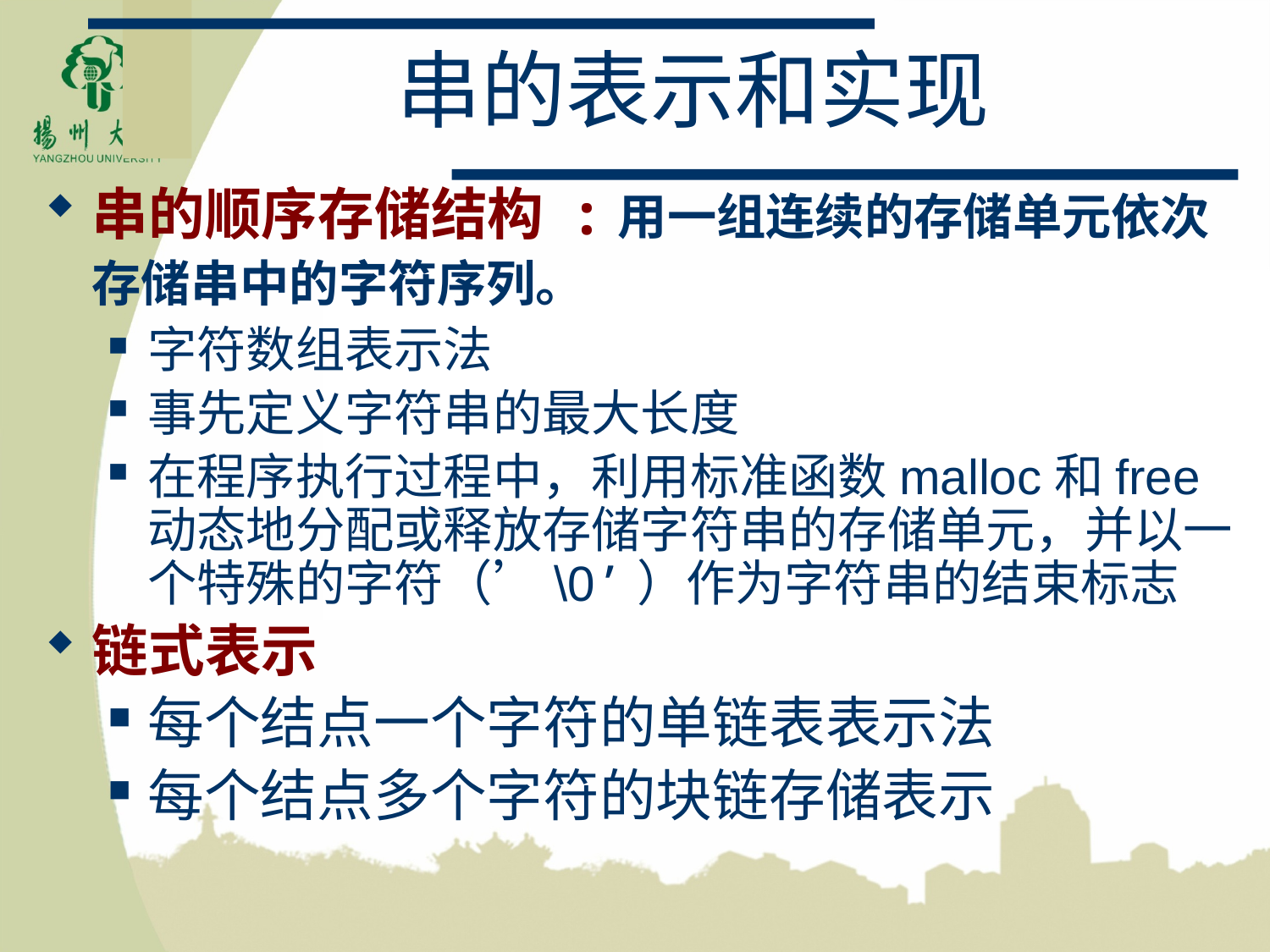

# 串的表示和实现
串的顺序存储结构 :用一组连续的存储单元依次存储串中的字符序列。
字符数组表示法
事先定义字符串的最大长度
在程序执行过程中，利用标准函数malloc和free动态地分配或释放存储字符串的存储单元，并以一个特殊的字符（’\0’）作为字符串的结束标志
链式表示
每个结点一个字符的单链表表示法
每个结点多个字符的块链存储表示